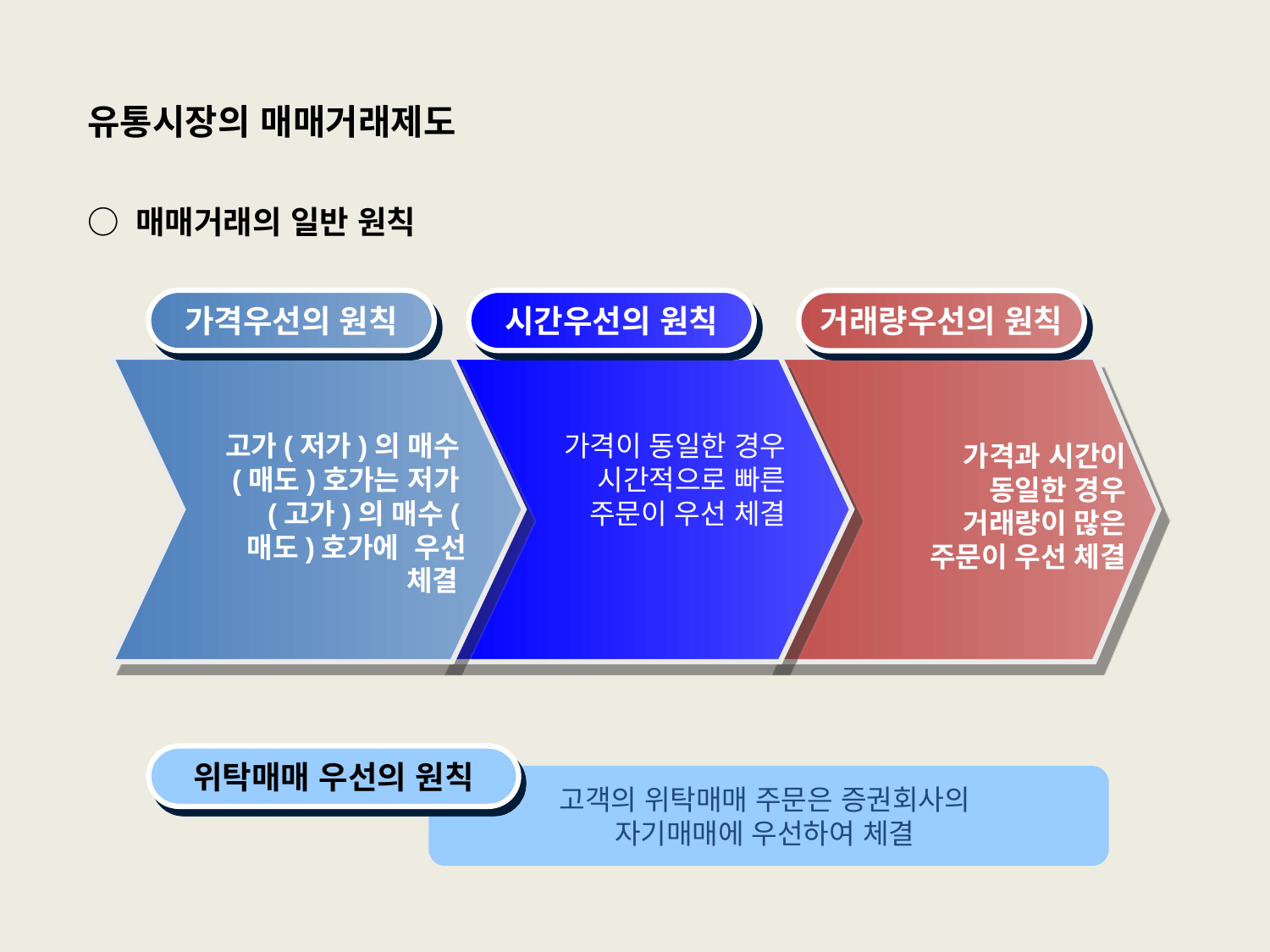

# 유통시장의 매매거래제도
○ 매매거래의 일반 원칙
가격우선의 원칙
시간우선의 원칙
거래량우선의 원칙

고가(저가)의 매수(매도)호가는 저가(고가)의 매수(매도)호가에  우선 체결
가격이 동일한 경우 시간적으로 빠른 주문이 우선 체결
가격과 시간이 동일한 경우 거래량이 많은 주문이 우선 체결
위탁매매 우선의 원칙
고객의 위탁매매 주문은 증권회사의
자기매매에 우선하여 체결